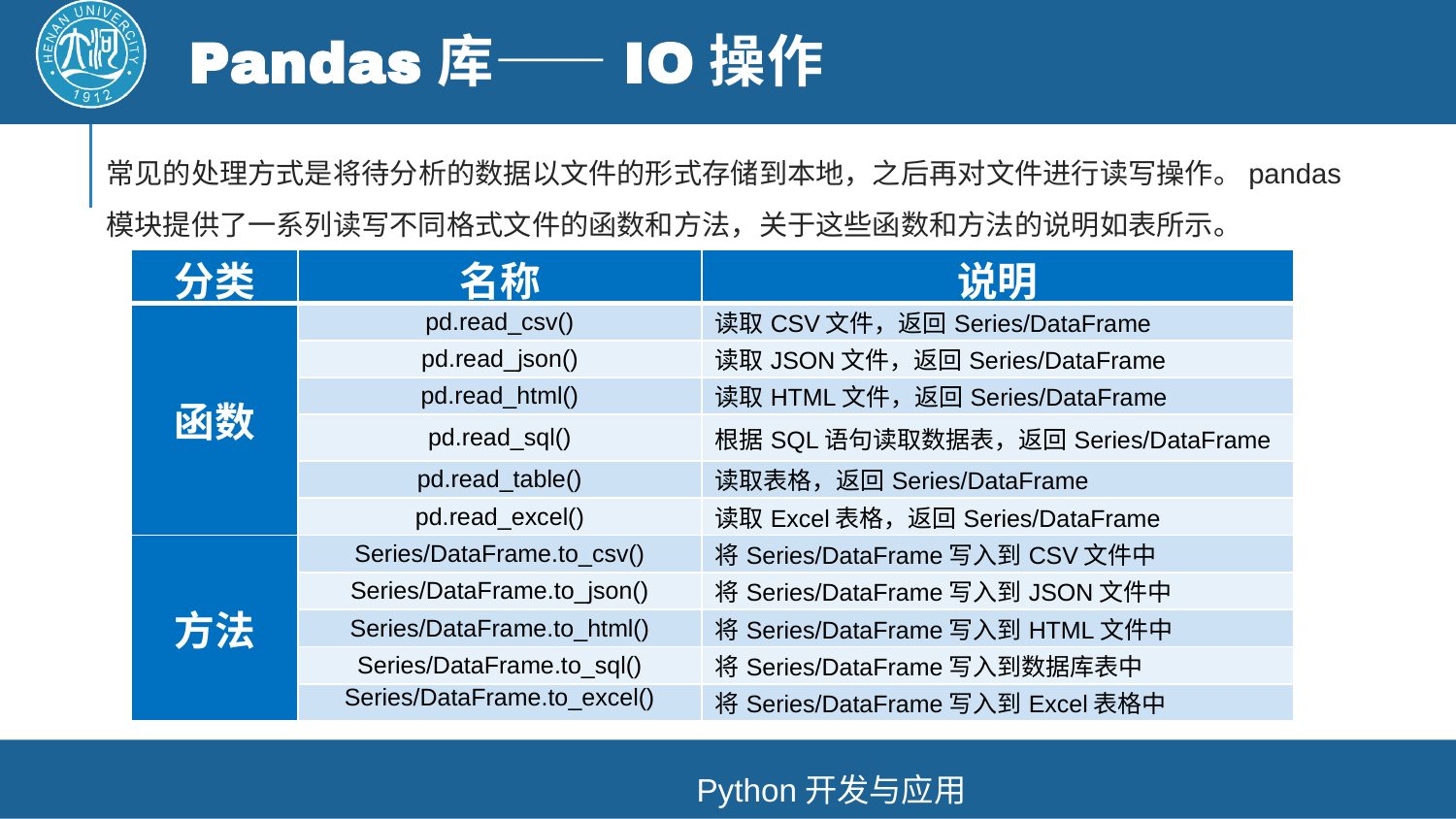

# Pandas库——IO操作
常见的处理方式是将待分析的数据以文件的形式存储到本地，之后再对文件进行读写操作。pandas模块提供了一系列读写不同格式文件的函数和方法，关于这些函数和方法的说明如表所示。
| 分类 | 名称 | 说明 |
| --- | --- | --- |
| 函数 | pd.read\_csv() | 读取CSV文件，返回Series/DataFrame |
|  | pd.read\_json() | 读取JSON文件，返回Series/DataFrame |
|  | pd.read\_html() | 读取HTML文件，返回Series/DataFrame |
|  | pd.read\_sql() | 根据SQL语句读取数据表，返回Series/DataFrame |
|  | pd.read\_table() | 读取表格，返回Series/DataFrame |
|  | pd.read\_excel() | 读取Excel表格，返回Series/DataFrame |
| 方法 | Series/DataFrame.to\_csv() | 将Series/DataFrame写入到CSV文件中 |
|  | Series/DataFrame.to\_json() | 将Series/DataFrame写入到JSON文件中 |
|  | Series/DataFrame.to\_html() | 将Series/DataFrame写入到HTML文件中 |
|  | Series/DataFrame.to\_sql() | 将Series/DataFrame写入到数据库表中 |
|  | Series/DataFrame.to\_excel() | 将Series/DataFrame写入到Excel表格中 |

Python开发与应用
21